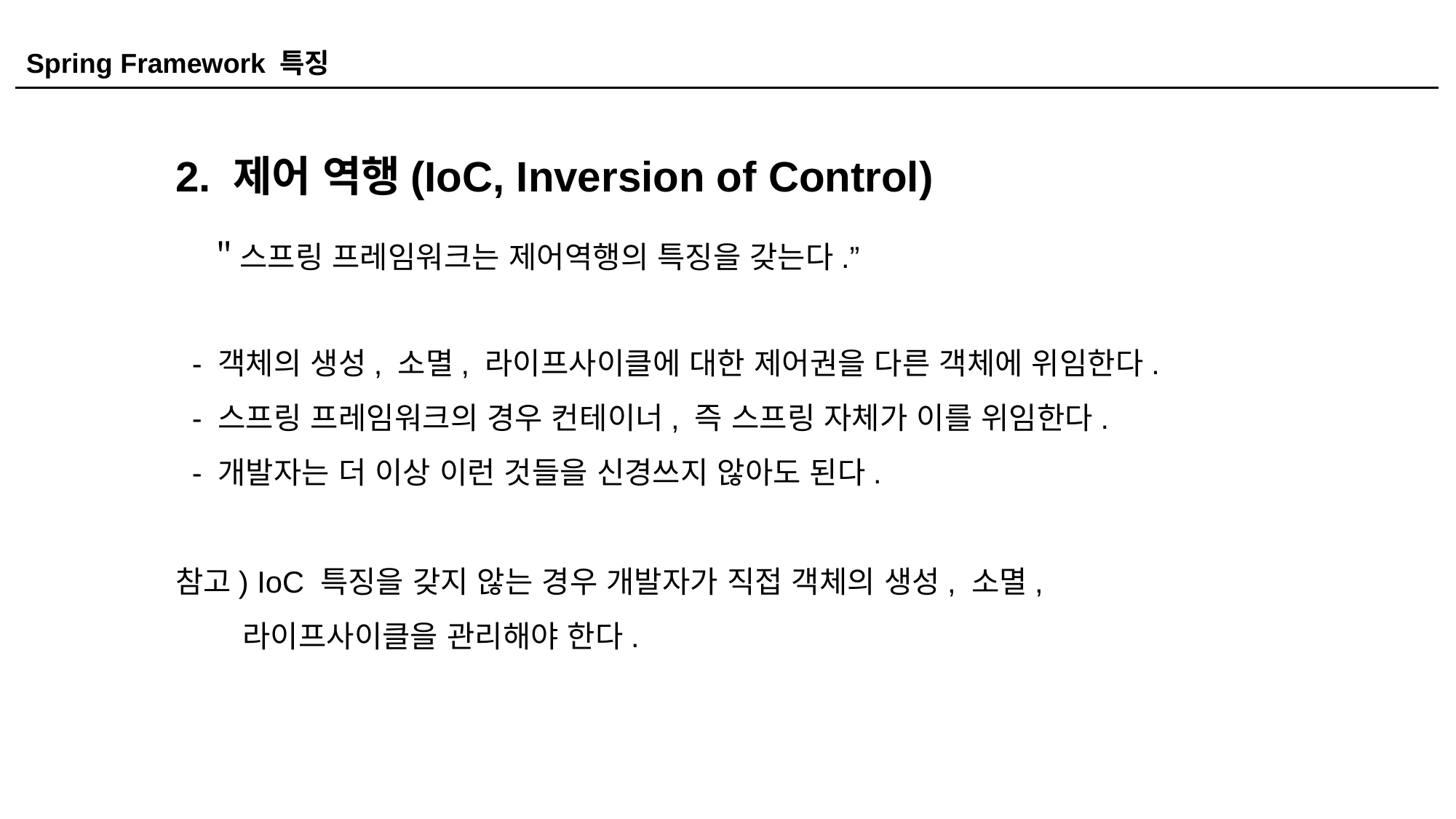

Spring Framework 특징
2. 제어 역행(IoC, Inversion of Control)
  ＂스프링 프레임워크는 제어역행의 특징을 갖는다.”

  - 객체의 생성, 소멸, 라이프사이클에 대한 제어권을 다른 객체에 위임한다.
  - 스프링 프레임워크의 경우 컨테이너, 즉 스프링 자체가 이를 위임한다.
  - 개발자는 더 이상 이런 것들을 신경쓰지 않아도 된다.

참고) IoC 특징을 갖지 않는 경우 개발자가 직접 객체의 생성, 소멸,
       라이프사이클을 관리해야 한다.